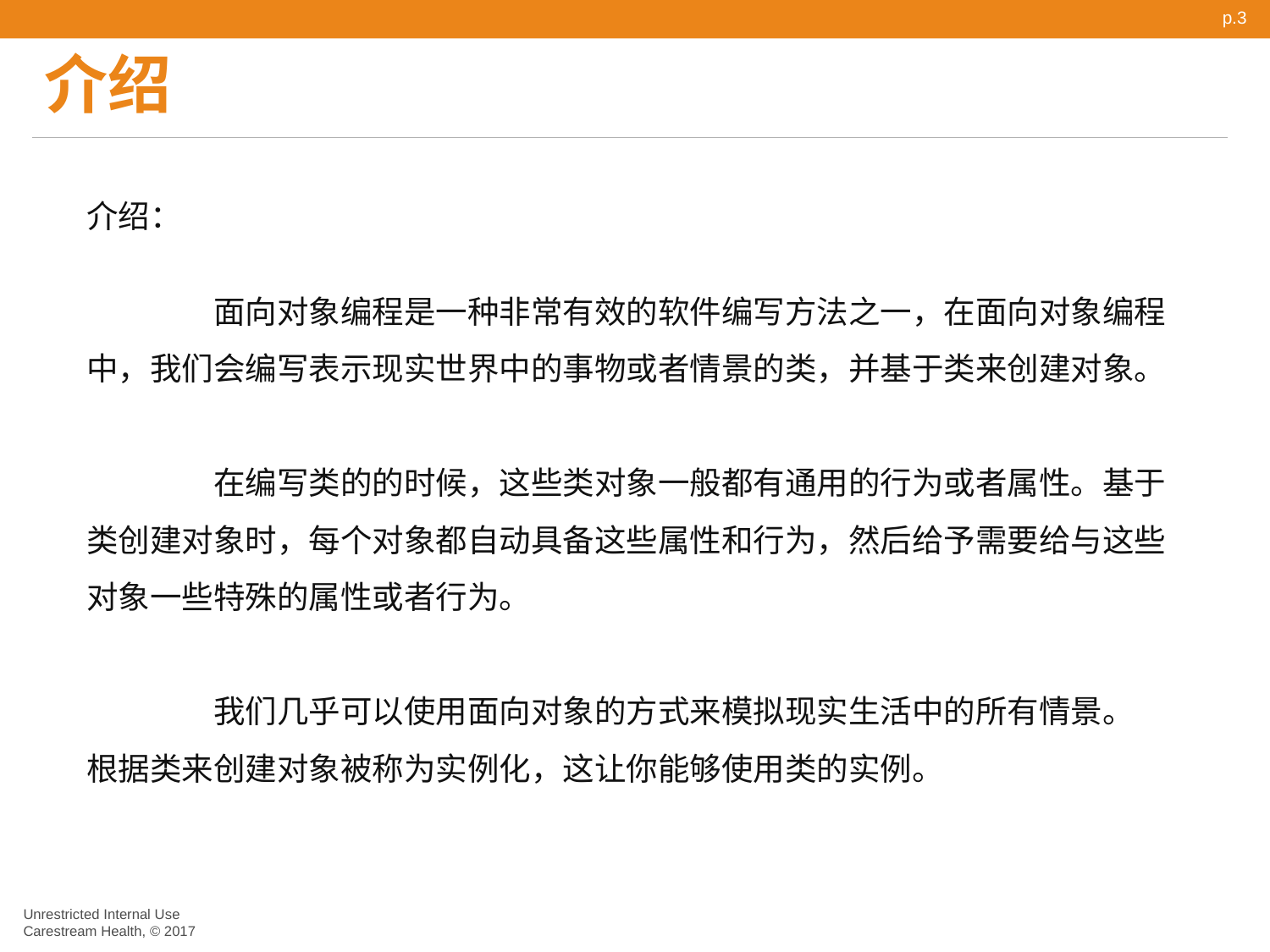

p.3
# 介绍
介绍：

	面向对象编程是一种非常有效的软件编写方法之一，在面向对象编程中，我们会编写表示现实世界中的事物或者情景的类，并基于类来创建对象。

	在编写类的的时候，这些类对象一般都有通用的行为或者属性。基于类创建对象时，每个对象都自动具备这些属性和行为，然后给予需要给与这些对象一些特殊的属性或者行为。

	我们几乎可以使用面向对象的方式来模拟现实生活中的所有情景。
根据类来创建对象被称为实例化，这让你能够使用类的实例。
Unrestricted Internal Use
Carestream Health, © 2017